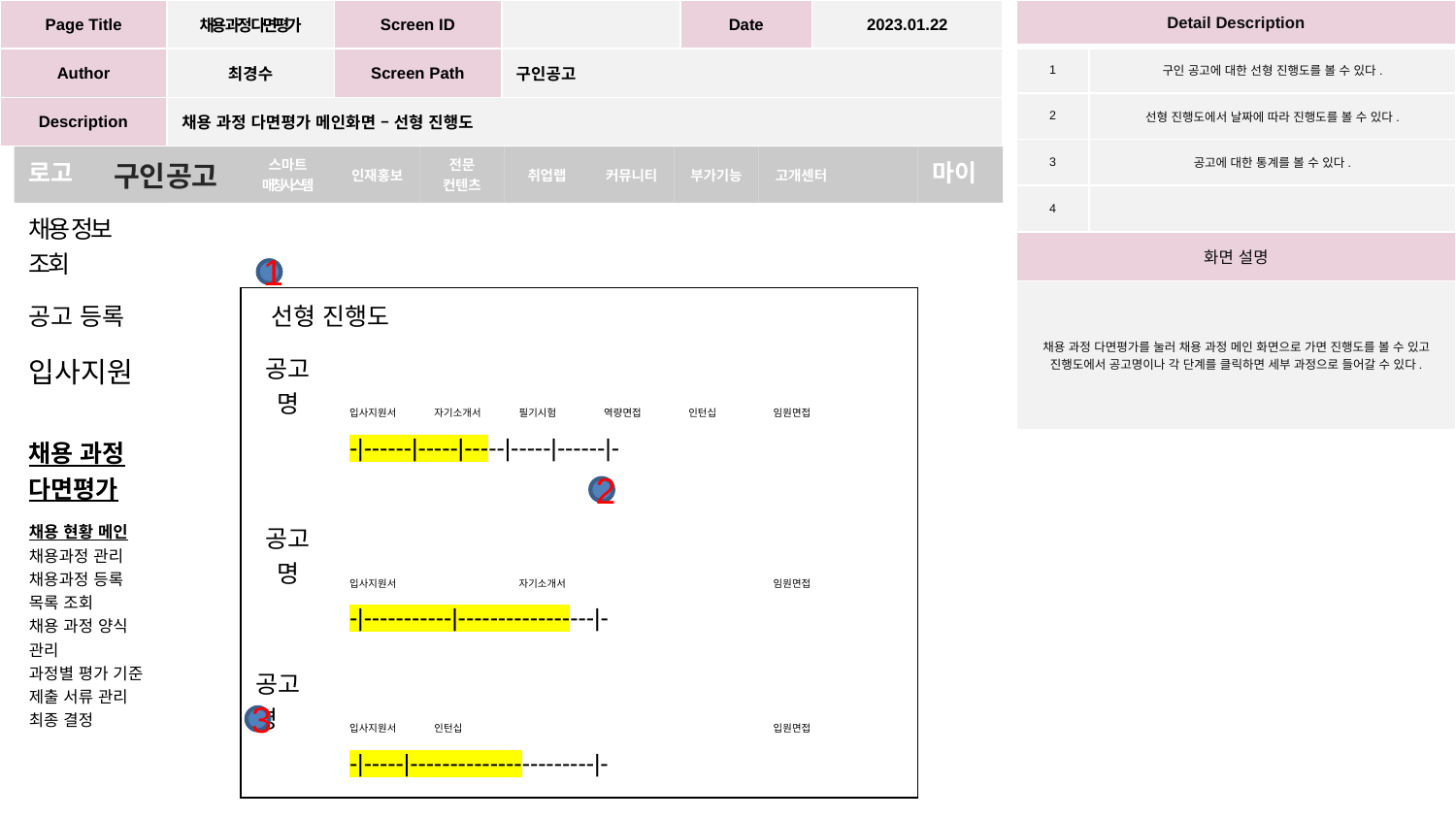

| Page Title | 채용 과정 다면평가 | Screen ID |  | Date | 2023.01.22 |
| --- | --- | --- | --- | --- | --- |
| Author | 최경수 | Screen Path | 구인공고 |  |  |
| Description | 채용 과정 다면평가 메인화면 – 선형 진행도 |  |  |  |  |
| Detail Description |  |
| --- | --- |
| 1 | 구인 공고에 대한 선형 진행도를 볼 수 있다. |
| 2 | 선형 진행도에서 날짜에 따라 진행도를 볼 수 있다. |
| 3 | 공고에 대한 통계를 볼 수 있다. |
| 4 |  |
| 화면 설명 |  |
| 채용 과정 다면평가를 눌러 채용 과정 메인 화면으로 가면 진행도를 볼 수 있고 진행도에서 공고명이나 각 단계를 클릭하면 세부 과정으로 들어갈 수 있다. |  |
| 로고 | 구인공고 | 구인공고 | 스마트 매칭시스템 | 인재홍보 | 전문 컨텐츠 | 취업랩 | 커뮤니티 | 부가기능 | 고개센터 |  | 마이 |
| --- | --- | --- | --- | --- | --- | --- | --- | --- | --- | --- | --- |
| 채용 정보 조회 |  |  |  |  |  |  |  |  |  |  |  |
| 공고 등록 |  |  | 선형 진행도 |  |  |  |  |  |  |  |  |
| 입사지원 |  |  | 공고명 | 입사지원서 | 자기소개서 | 필기시험 | 역량면접 | 인턴십 | 임원면접 |  |  |
| 채용 과정 다면평가 |  |  |  | -|------|-----|-----|-----|------|- |  |  |  |  |  |  |  |
| 채용 현황 메인 채용과정 관리 채용과정 등록 목록 조회 채용 과정 양식 관리 과정별 평가 기준 제출 서류 관리 최종 결정 |  |  | 공고명 | 입사지원서 |  | 자기소개서 |  |  | 임원면접 |  |  |
|  |  |  |  | -|-----------|-----------------|- |  |  |  |  |  |  |  |
|  |  |  | 공고명 | 입사지원서 | 인턴십 |  |  |  | 입원면접 |  |  |
|  |  |  |  | -|-----|-----------------------|- |  |  |  |  |  |  |  |
|  |  |  |  |  |  |  |  |  |  |  |  |
|  |  |  | 통계 |  |  |  |  |  |  |  |  |
1
2
3